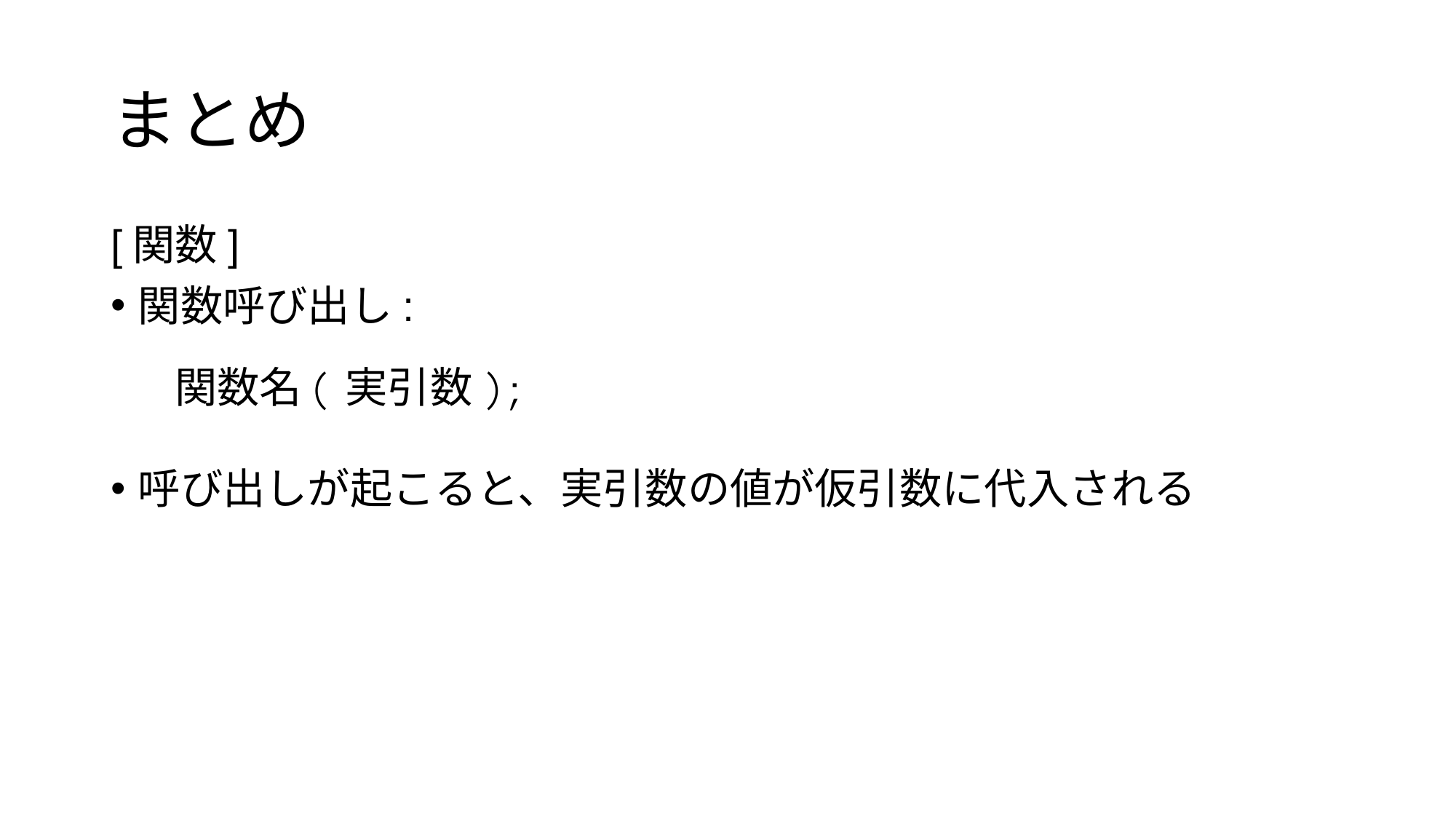

# まとめ
[関数]
関数呼び出し:

呼び出しが起こると、実引数の値が仮引数に代入される

関数名(実引数);